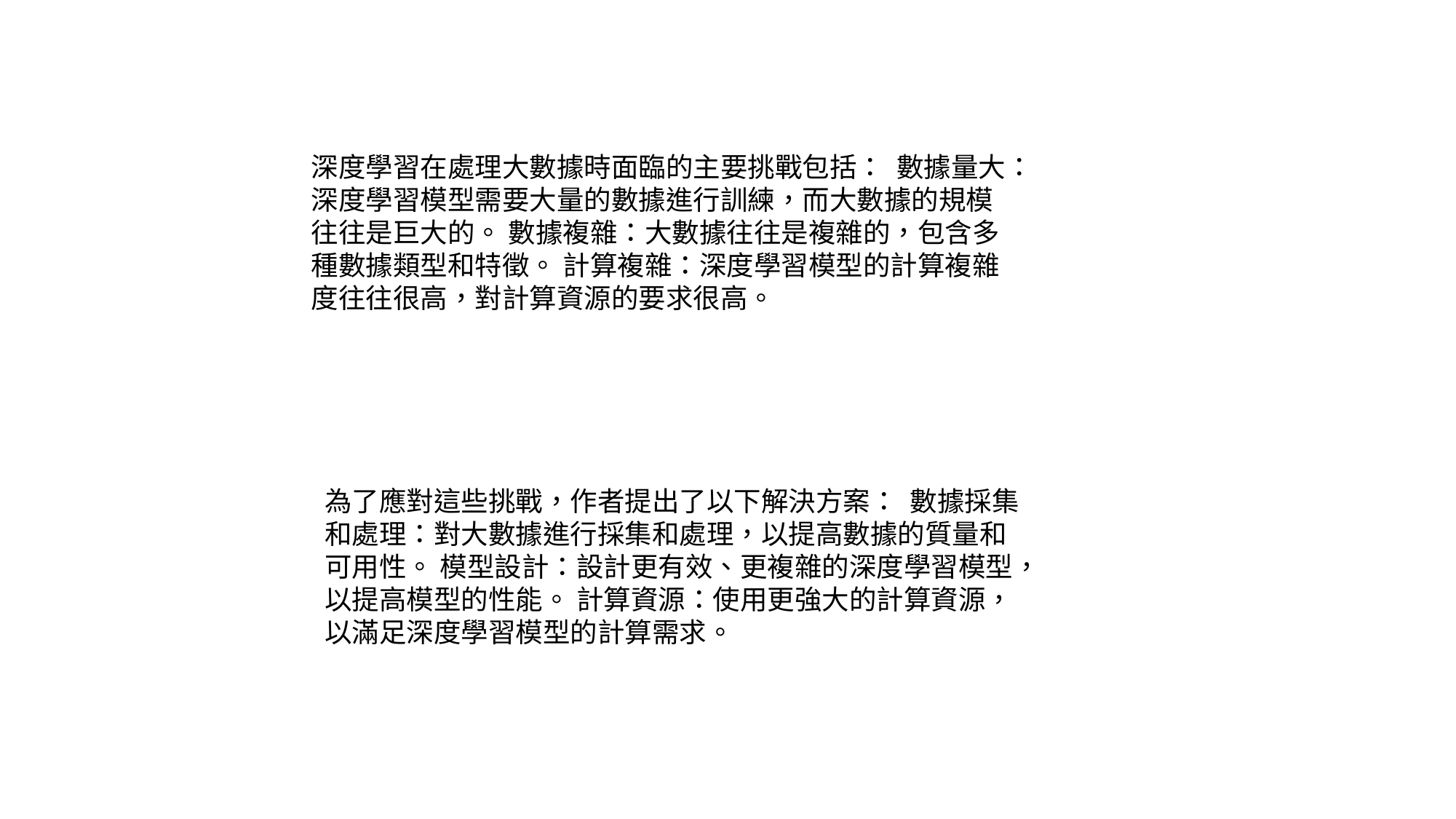

深度學習在處理大數據時面臨的主要挑戰包括：  數據量大：深度學習模型需要大量的數據進行訓練，而大數據的規模往往是巨大的。 數據複雜：大數據往往是複雜的，包含多種數據類型和特徵。 計算複雜：深度學習模型的計算複雜度往往很高，對計算資源的要求很高。
為了應對這些挑戰，作者提出了以下解決方案：  數據採集和處理：對大數據進行採集和處理，以提高數據的質量和可用性。 模型設計：設計更有效、更複雜的深度學習模型，以提高模型的性能。 計算資源：使用更強大的計算資源，以滿足深度學習模型的計算需求。